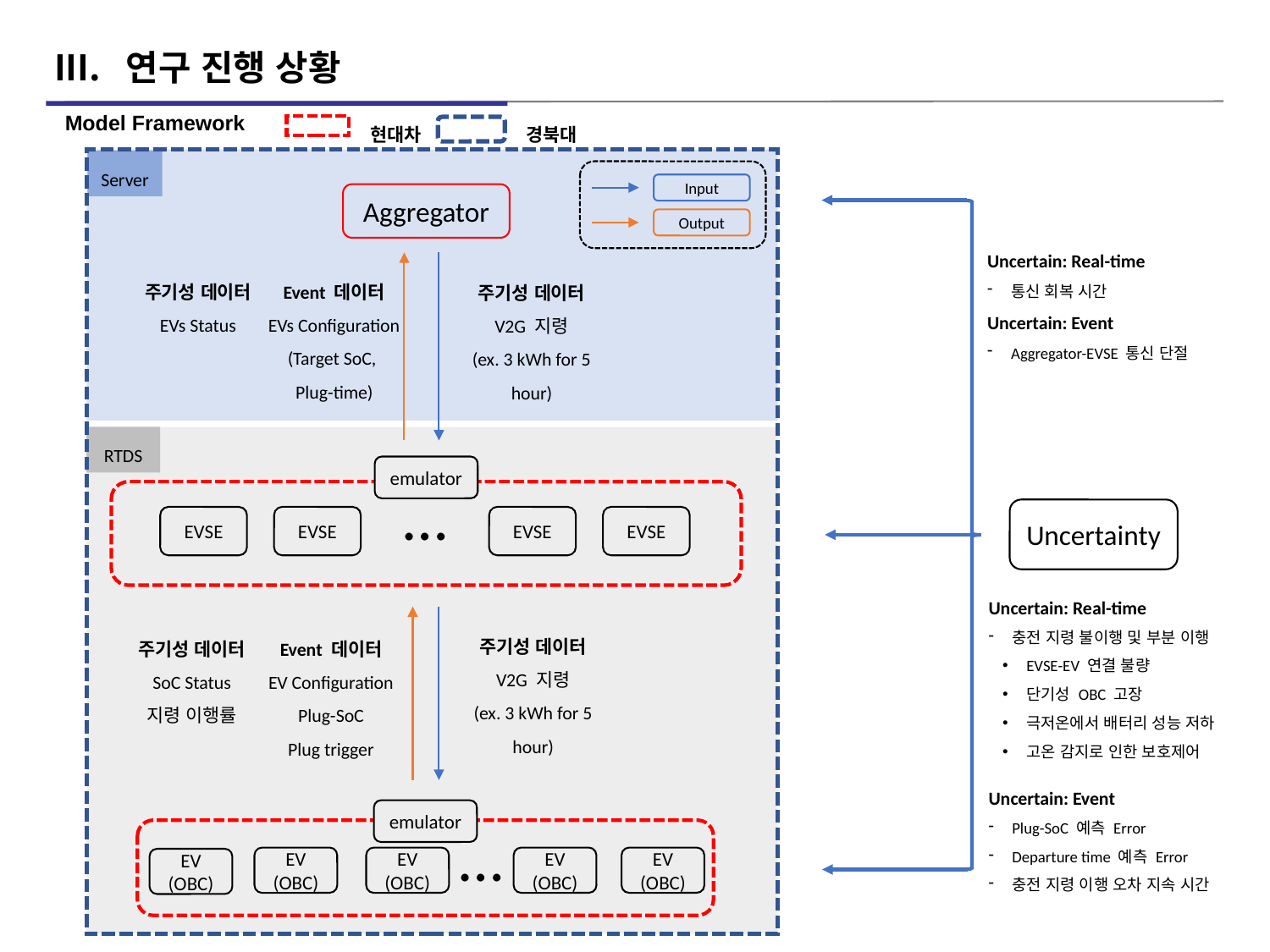

연구 진행 상황
Model Framework
현대차
경북대

Server

Input
Output
Aggregator

Uncertain: Real-time
통신 회복 시간
Uncertain: Event
Aggregator-EVSE 통신 단절
주기성 데이터
EVs Status
Event 데이터
EVs Configuration
(Target SoC,
Plug-time)
주기성 데이터
V2G 지령
(ex. 3 kWh for 5 hour)
RTDS

emulator
…

Uncertainty
EVSE
EVSE
EVSE
EVSE
Uncertain: Real-time
충전 지령 불이행 및 부분 이행

Uncertain: Event
Plug-SoC 예측 Error
Departure time 예측 Error
충전 지령 이행 오차 지속 시간
주기성 데이터
V2G 지령
(ex. 3 kWh for 5 hour)
주기성 데이터
SoC Status
지령 이행률
Event 데이터
EV Configuration
Plug-SoC
Plug trigger
EVSE-EV 연결 불량
단기성 OBC 고장
극저온에서 배터리 성능 저하
고온 감지로 인한 보호제어

emulator
…
EV
(OBC)
EV
(OBC)
EV
(OBC)
EV
(OBC)
EV
(OBC)